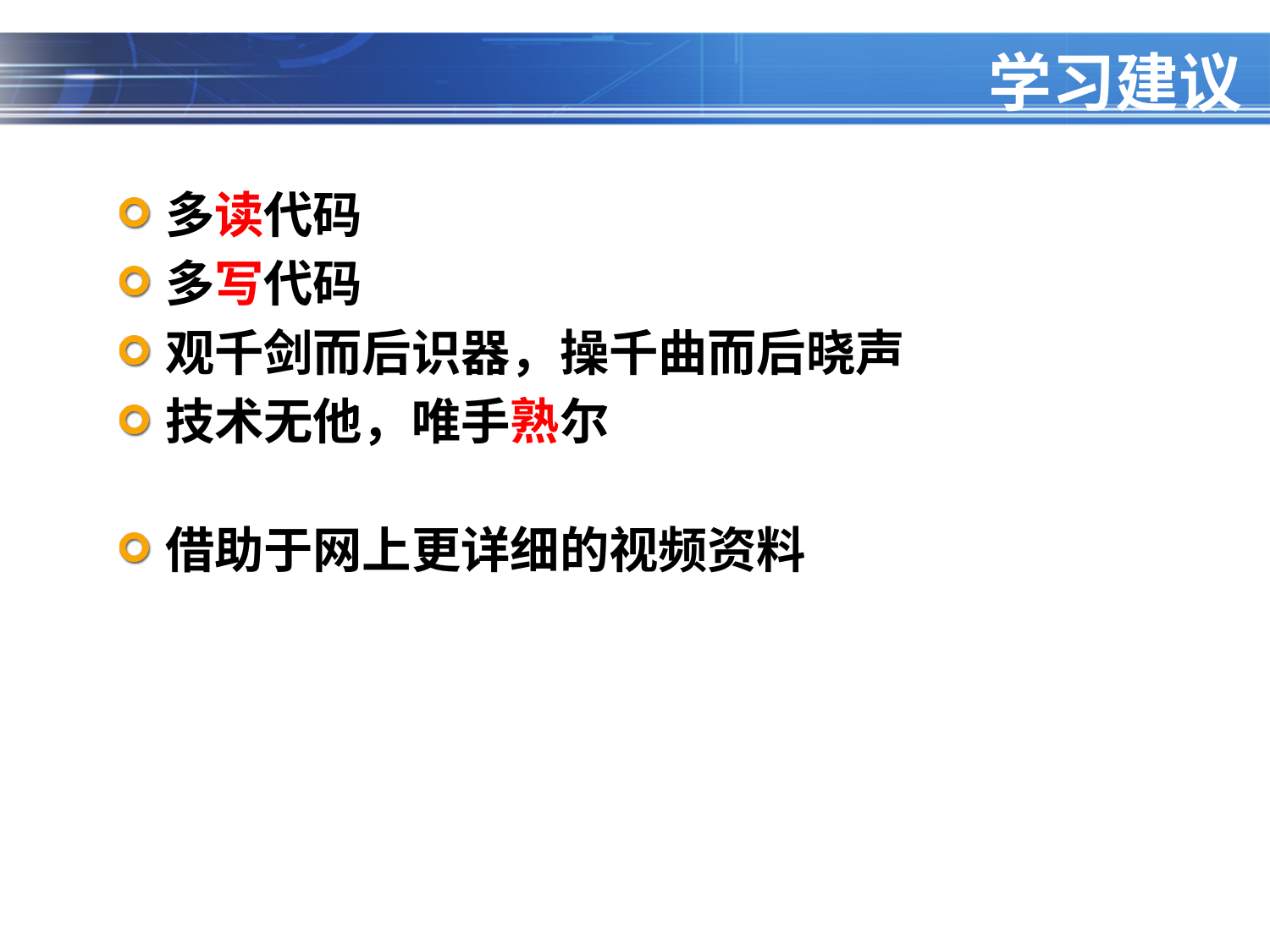

# 学习建议
多读代码
多写代码
观千剑而后识器，操千曲而后晓声
技术无他，唯手熟尔
借助于网上更详细的视频资料